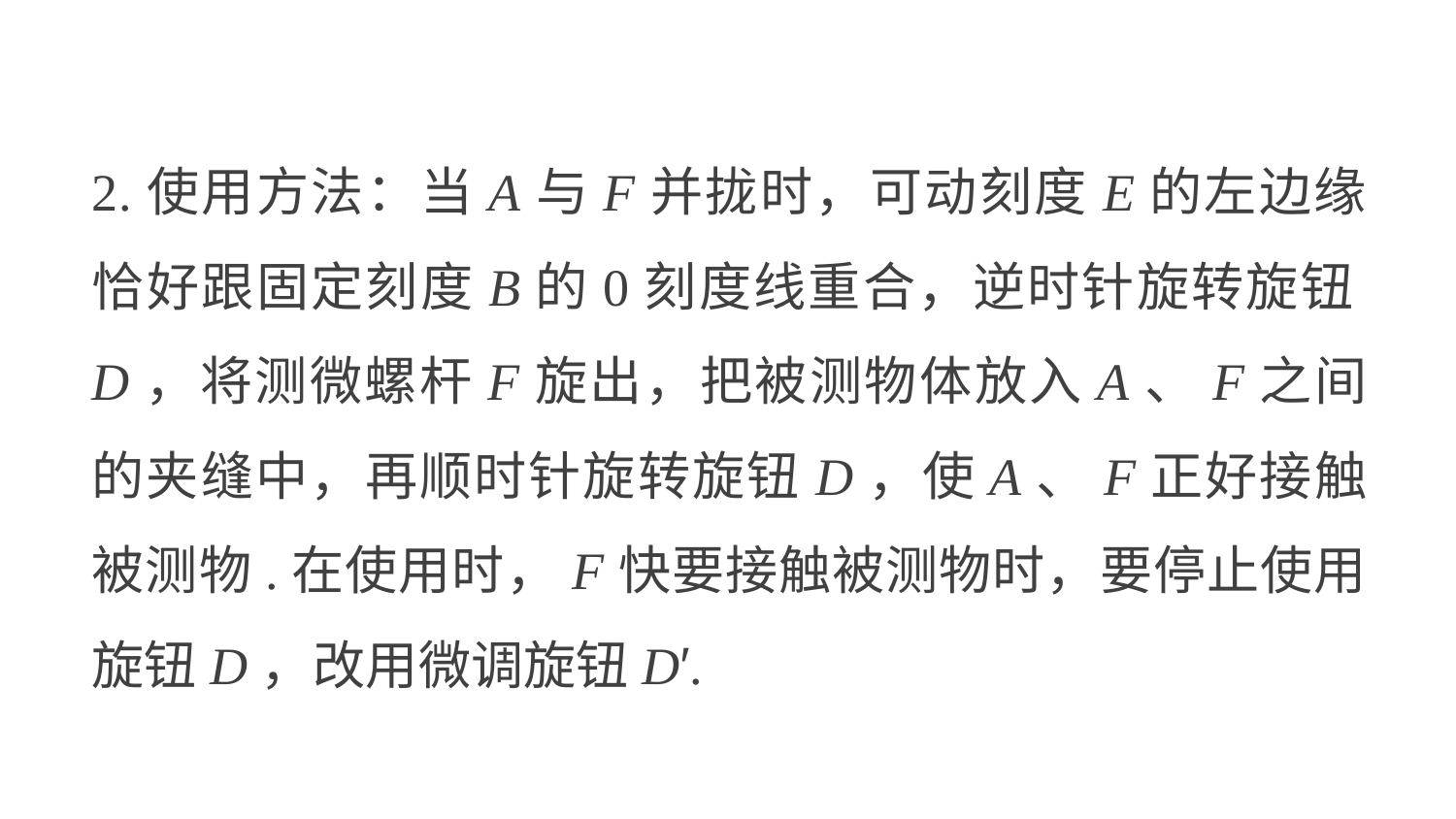

2.使用方法：当A与F并拢时，可动刻度E的左边缘恰好跟固定刻度B的0刻度线重合，逆时针旋转旋钮D，将测微螺杆F旋出，把被测物体放入A、F之间的夹缝中，再顺时针旋转旋钮D，使A、F正好接触被测物.在使用时，F快要接触被测物时，要停止使用旋钮D，改用微调旋钮D′.